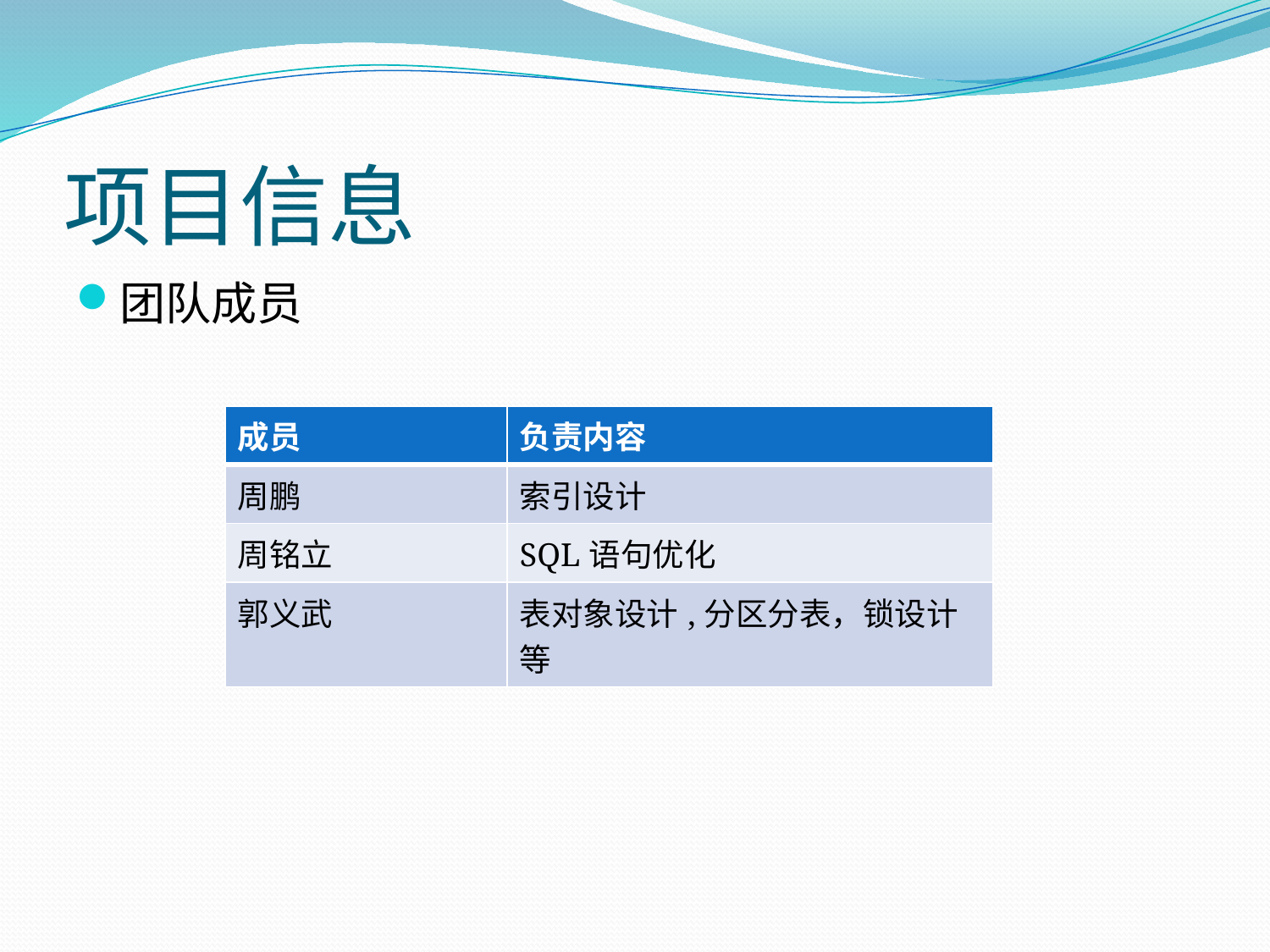

# 项目信息
团队成员
| 成员 | 负责内容 |
| --- | --- |
| 周鹏 | 索引设计 |
| 周铭立 | SQL语句优化 |
| 郭义武 | 表对象设计,分区分表，锁设计等 |